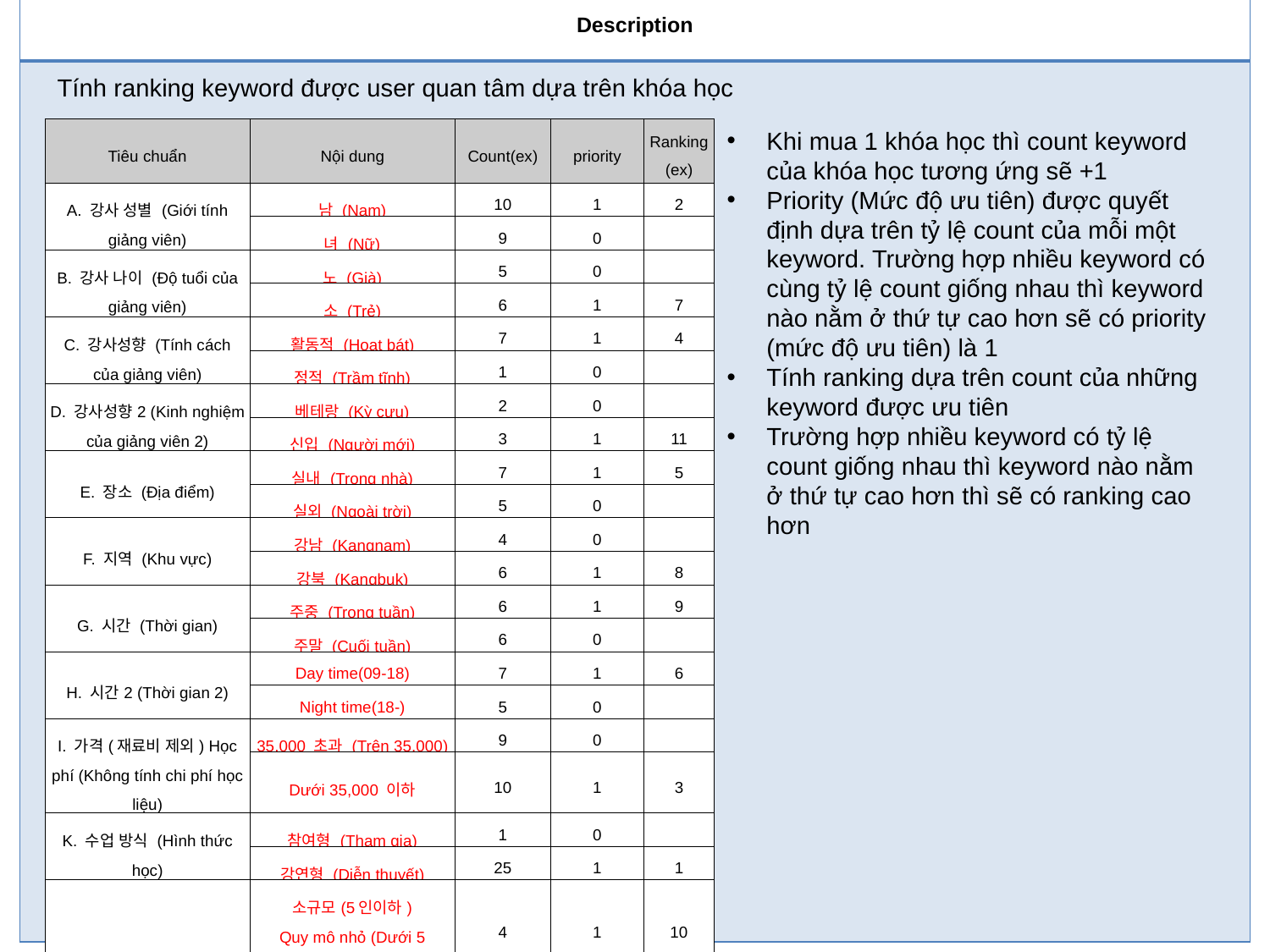

| Description |
| --- |
|  |
Tính ranking keyword được user quan tâm dựa trên khóa học
| Tiêu chuẩn | Nội dung | Count(ex) | priority | Ranking(ex) |
| --- | --- | --- | --- | --- |
| A. 강사 성별 (Giới tính giảng viên) | 남 (Nam) | 10 | 1 | 2 |
|  | 녀 (Nữ) | 9 | 0 |  |
| B. 강사 나이 (Độ tuổi của giảng viên) | 노 (Già) | 5 | 0 |  |
|  | 소 (Trẻ) | 6 | 1 | 7 |
| C. 강사성향 (Tính cách của giảng viên) | 활동적 (Hoạt bát) | 7 | 1 | 4 |
|  | 정적 (Trầm tĩnh) | 1 | 0 |  |
| D. 강사성향2 (Kinh nghiệm của giảng viên 2) | 베테랑 (Kỳ cựu) | 2 | 0 |  |
|  | 신입 (Người mới) | 3 | 1 | 11 |
| E. 장소 (Địa điểm) | 실내 (Trong nhà) | 7 | 1 | 5 |
|  | 실외 (Ngoài trời) | 5 | 0 |  |
| F. 지역 (Khu vực) | 강남 (Kangnam) | 4 | 0 |  |
|  | 강북 (Kangbuk) | 6 | 1 | 8 |
| G. 시간 (Thời gian) | 주중 (Trong tuần) | 6 | 1 | 9 |
|  | 주말 (Cuối tuần) | 6 | 0 |  |
| H. 시간2 (Thời gian 2) | Day time(09-18) | 7 | 1 | 6 |
|  | Night time(18-) | 5 | 0 |  |
| I. 가격(재료비 제외) Học phí (Không tính chi phí học liệu) | 35,000 초과 (Trên 35.000) | 9 | 0 |  |
|  | Dưới 35,000 이하 | 10 | 1 | 3 |
| K. 수업 방식 (Hình thức học) | 참여형 (Tham gia) | 1 | 0 |  |
|  | 강연형 (Diễn thuyết) | 25 | 1 | 1 |
| 7-1. 수업 규모 (Quy mô lớp học) | 소규모(5인이하) Quy mô nhỏ (Dưới 5 người) | 4 | 1 | 10 |
|  | 중규모(10인이하) Quy mô trung bình (Dưới 10 người) | 2 | 0 |  |
|  | 대규모(10인초과) (Quy mô lớn (Trên 10 người) | 4 | 0 |  |
Khi mua 1 khóa học thì count keyword của khóa học tương ứng sẽ +1
Priority (Mức độ ưu tiên) được quyết định dựa trên tỷ lệ count của mỗi một keyword. Trường hợp nhiều keyword có cùng tỷ lệ count giống nhau thì keyword nào nằm ở thứ tự cao hơn sẽ có priority (mức độ ưu tiên) là 1
Tính ranking dựa trên count của những keyword được ưu tiên
Trường hợp nhiều keyword có tỷ lệ count giống nhau thì keyword nào nằm ở thứ tự cao hơn thì sẽ có ranking cao hơn